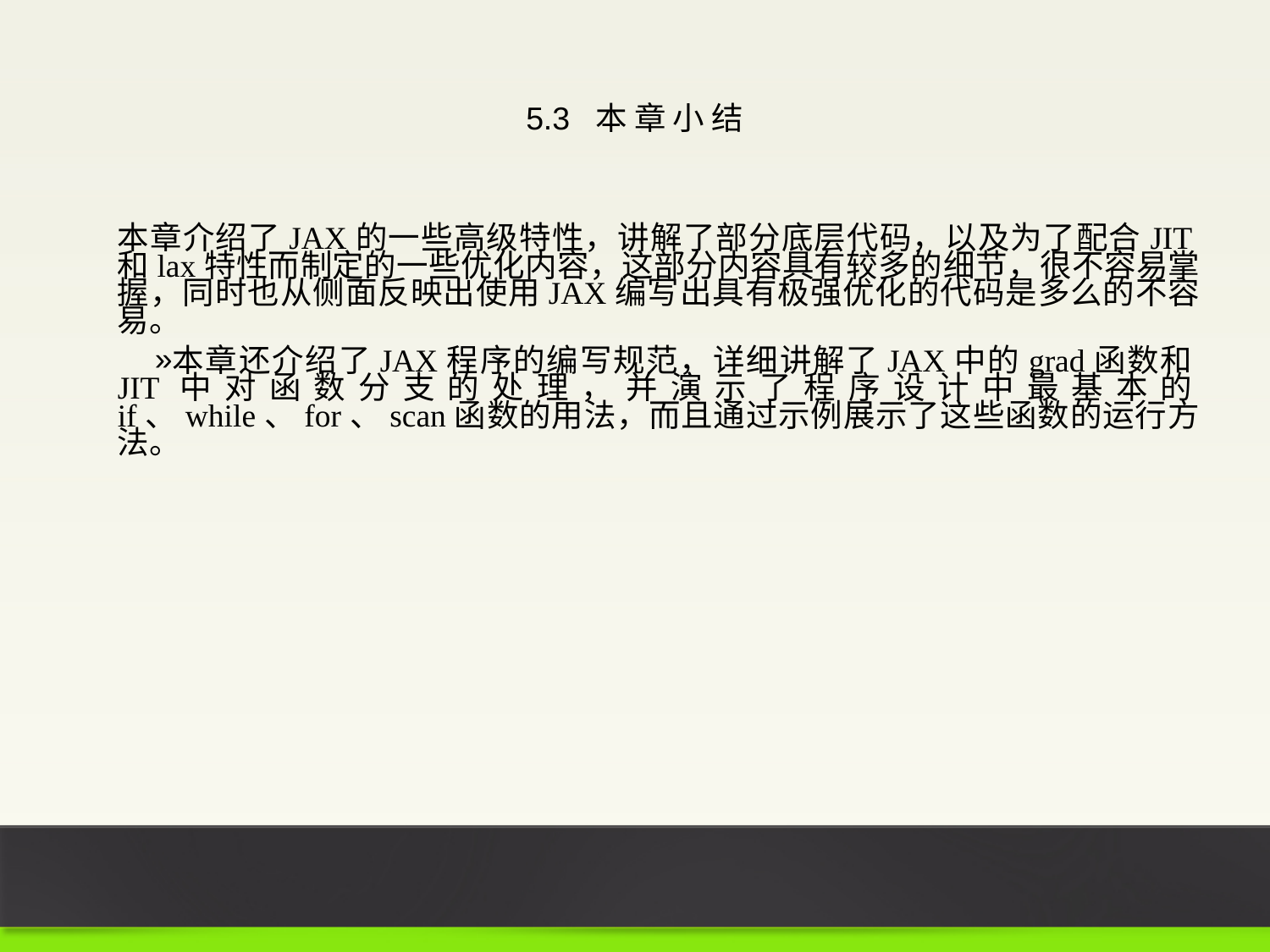

5.3  本 章 小 结
本章介绍了JAX的一些高级特性，讲解了部分底层代码，以及为了配合JIT和lax特性而制定的一些优化内容，这部分内容具有较多的细节，很不容易掌握，同时也从侧面反映出使用JAX编写出具有极强优化的代码是多么的不容易。
本章还介绍了JAX程序的编写规范，详细讲解了JAX中的grad函数和JIT中对函数分支的处理，并演示了程序设计中最基本的if、while、for、scan函数的用法，而且通过示例展示了这些函数的运行方法。